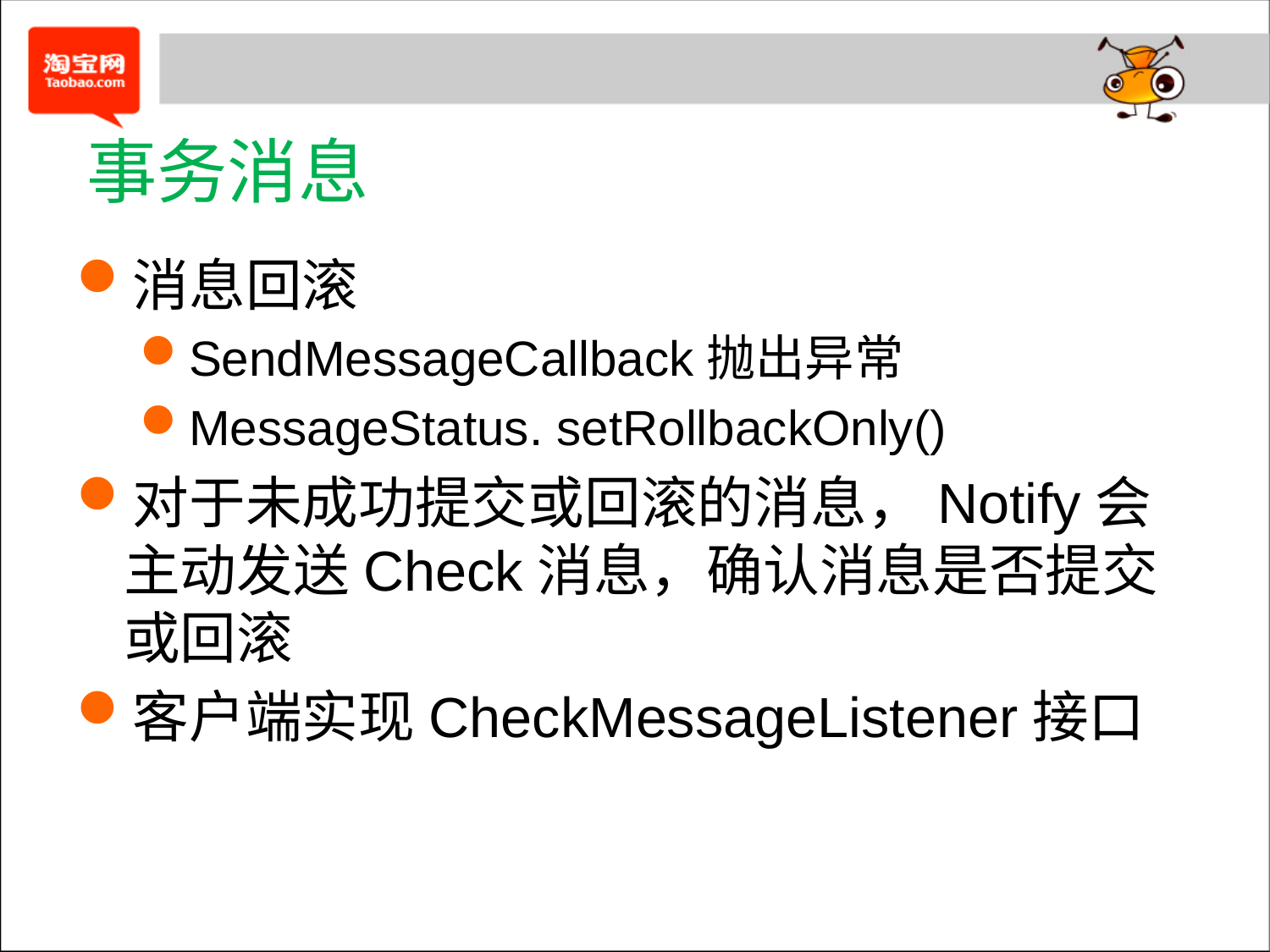

# 事务消息
消息回滚
SendMessageCallback抛出异常
MessageStatus. setRollbackOnly()
对于未成功提交或回滚的消息，Notify会主动发送Check消息，确认消息是否提交或回滚
客户端实现CheckMessageListener接口